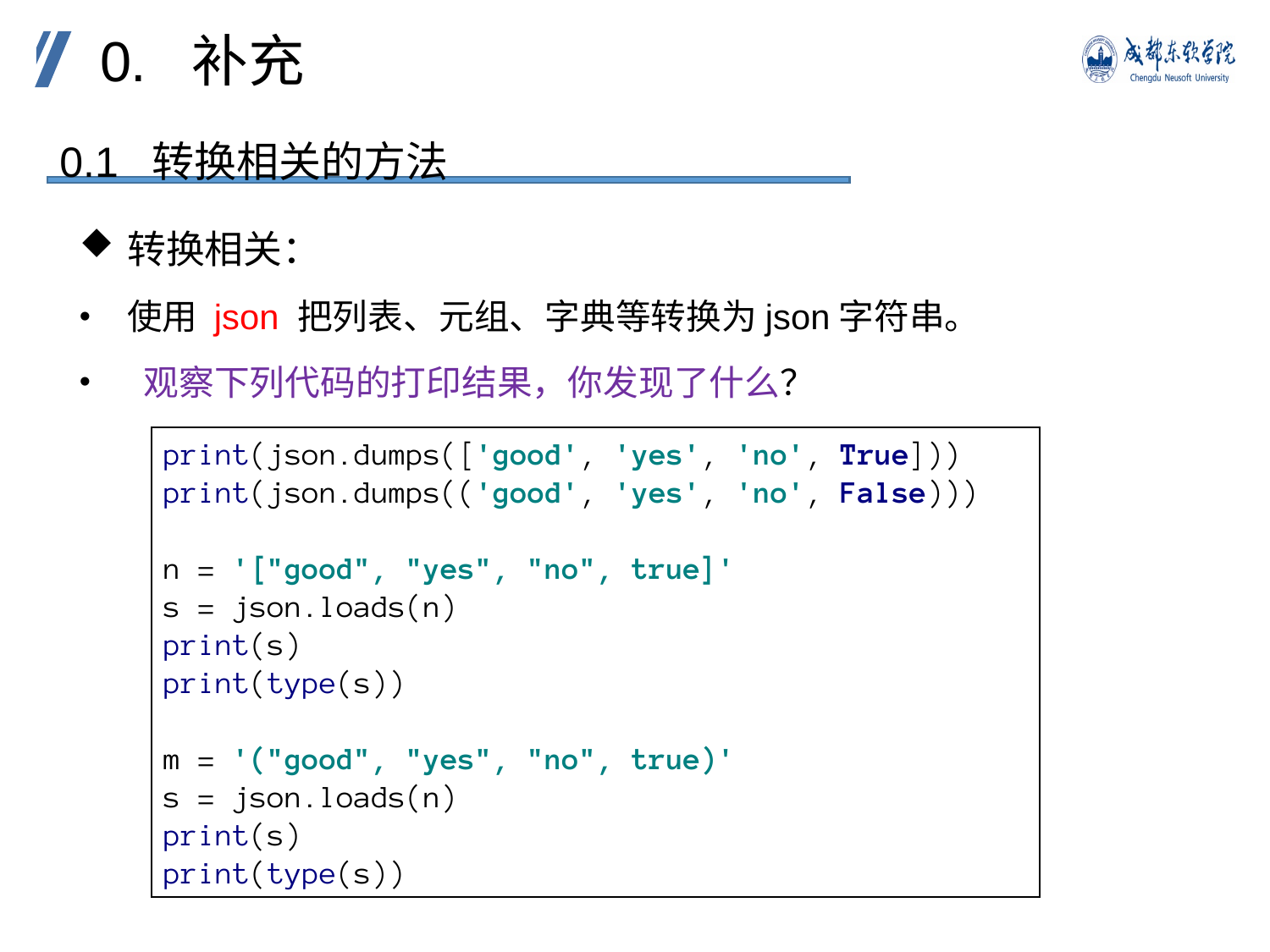

0.  补充
0.1  转换相关的方法

转换相关：
使用 json 把列表、元组、字典等转换为json字符串。
 观察下列代码的打印结果，你发现了什么？

print(json.dumps(['good', 'yes', 'no', True]))
print(json.dumps(('good', 'yes', 'no', False)))
n = '["good", "yes", "no", true]'
s = json.loads(n)
print(s)
print(type(s))
m = '("good", "yes", "no", true)'
s = json.loads(n)
print(s)
print(type(s))